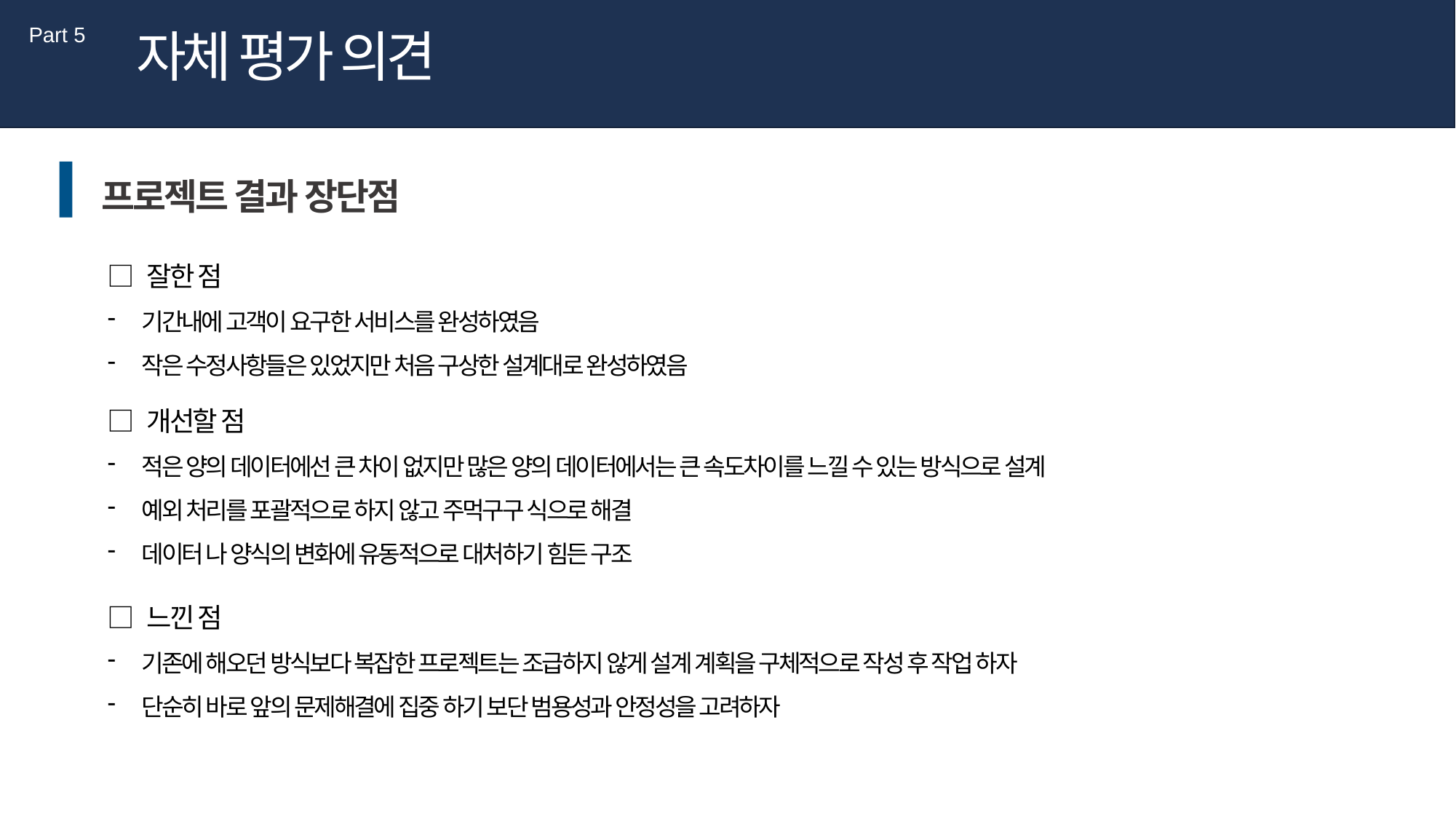

제목을 입력하세요
Part 2,
Part 5
자체 평가 의견
Lorem Ipsum is simply dummy text of the printing and typesetting industry

프로젝트 결과 장단점
□ 잘한 점
기간내에 고객이 요구한 서비스를 완성하였음
작은 수정사항들은 있었지만 처음 구상한 설계대로 완성하였음
□ 개선할 점
적은 양의 데이터에선 큰 차이 없지만 많은 양의 데이터에서는 큰 속도차이를 느낄 수 있는 방식으로 설계
예외 처리를 포괄적으로 하지 않고 주먹구구 식으로 해결
데이터 나 양식의 변화에 유동적으로 대처하기 힘든 구조
□ 느낀 점
기존에 해오던 방식보다 복잡한 프로젝트는 조급하지 않게 설계 계획을 구체적으로 작성 후 작업 하자
단순히 바로 앞의 문제해결에 집중 하기 보단 범용성과 안정성을 고려하자